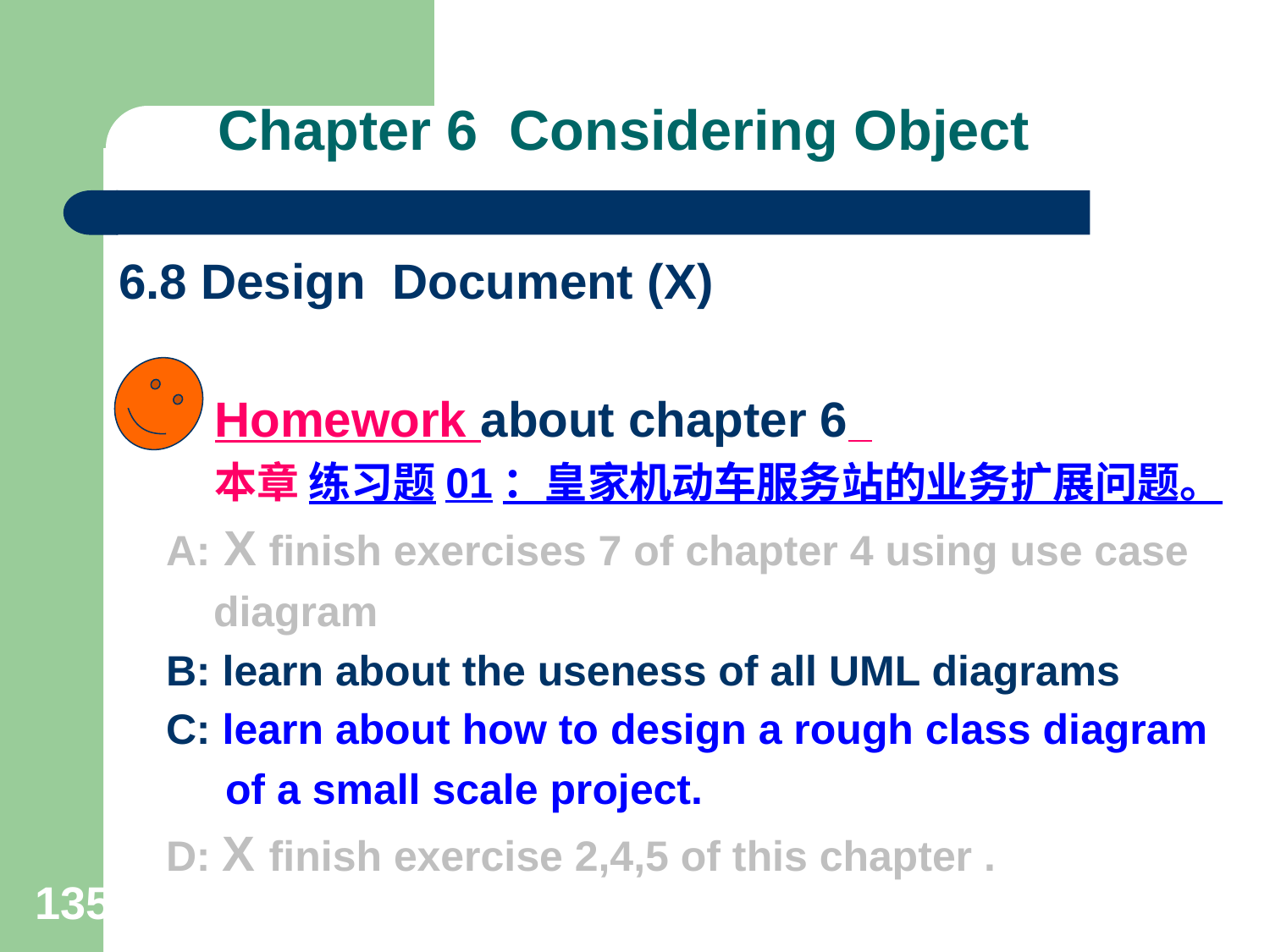

# Chapter 6  Considering Object
6.8 Design  Document (X)

       Homework about chapter 6
         本章 练习题01：皇家机动车服务站的业务扩展问题。
    A: X finish exercises 7 of chapter 4 using use case
        diagram
    B: learn about the useness of all UML diagrams
    C: learn about how to design a rough class diagram
         of a small scale project.
    D: X finish exercise 2,4,5 of this chapter .

135